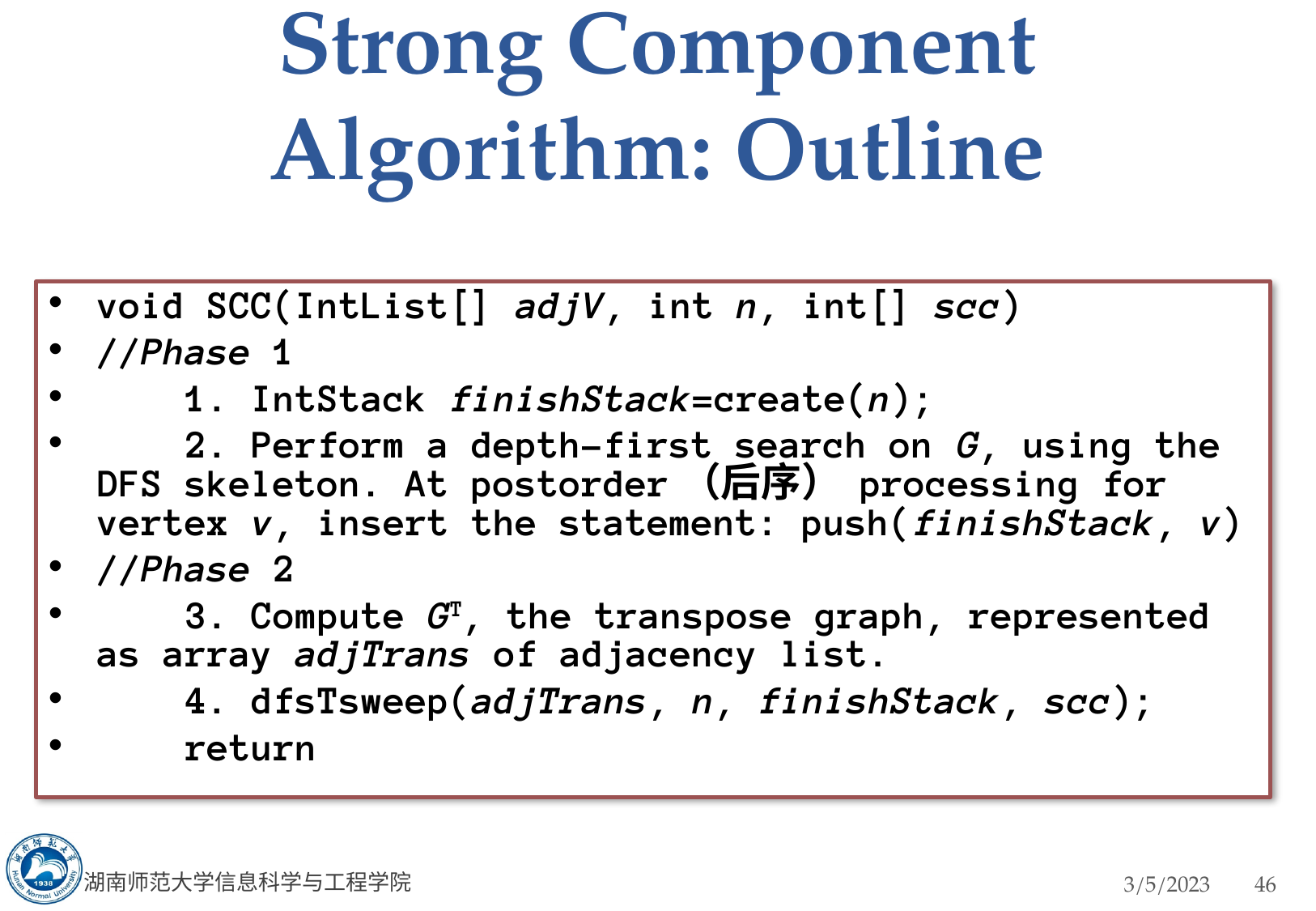

# Strong Component Algorithm: Outline
void SCC(IntList[] adjV, int n, int[] scc)
//Phase 1
    1. IntStack finishStack=create(n);
    2. Perform a depth-first search on G, using the DFS skeleton. At postorder（后序） processing for vertex v, insert the statement: push(finishStack, v)
//Phase 2
    3. Compute GT, the transpose graph, represented as array adjTrans of adjacency list.
    4. dfsTsweep(adjTrans, n, finishStack, scc);
    return
湖南师范大学信息科学与工程学院
3/5/2023
46